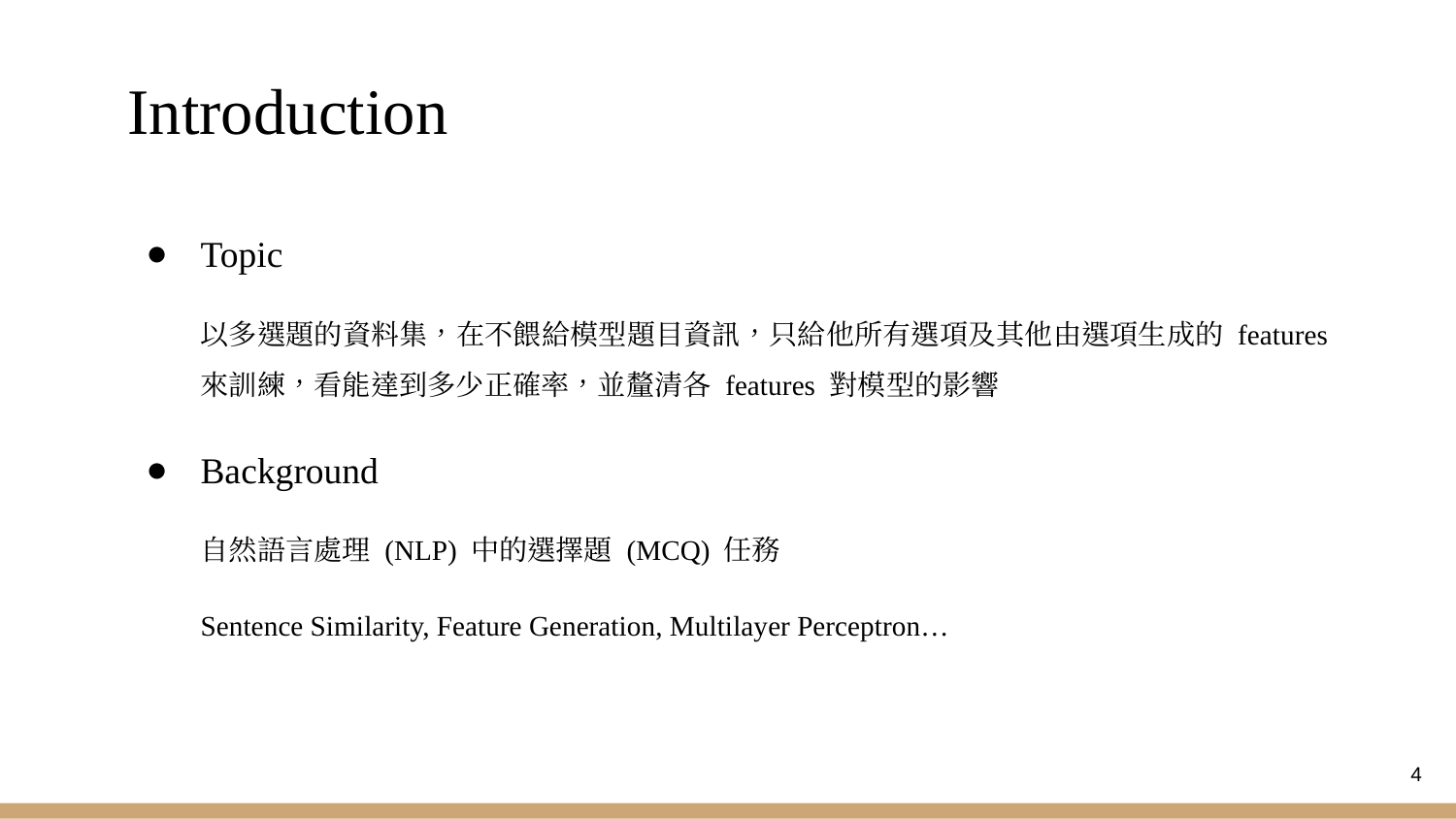

# Introduction
Topic
以多選題的資料集，在不餵給模型題目資訊，只給他所有選項及其他由選項生成的 features 來訓練，看能達到多少正確率，並釐清各 features 對模型的影響
Background
自然語言處理 (NLP) 中的選擇題 (MCQ) 任務
Sentence Similarity, Feature Generation, Multilayer Perceptron…
4